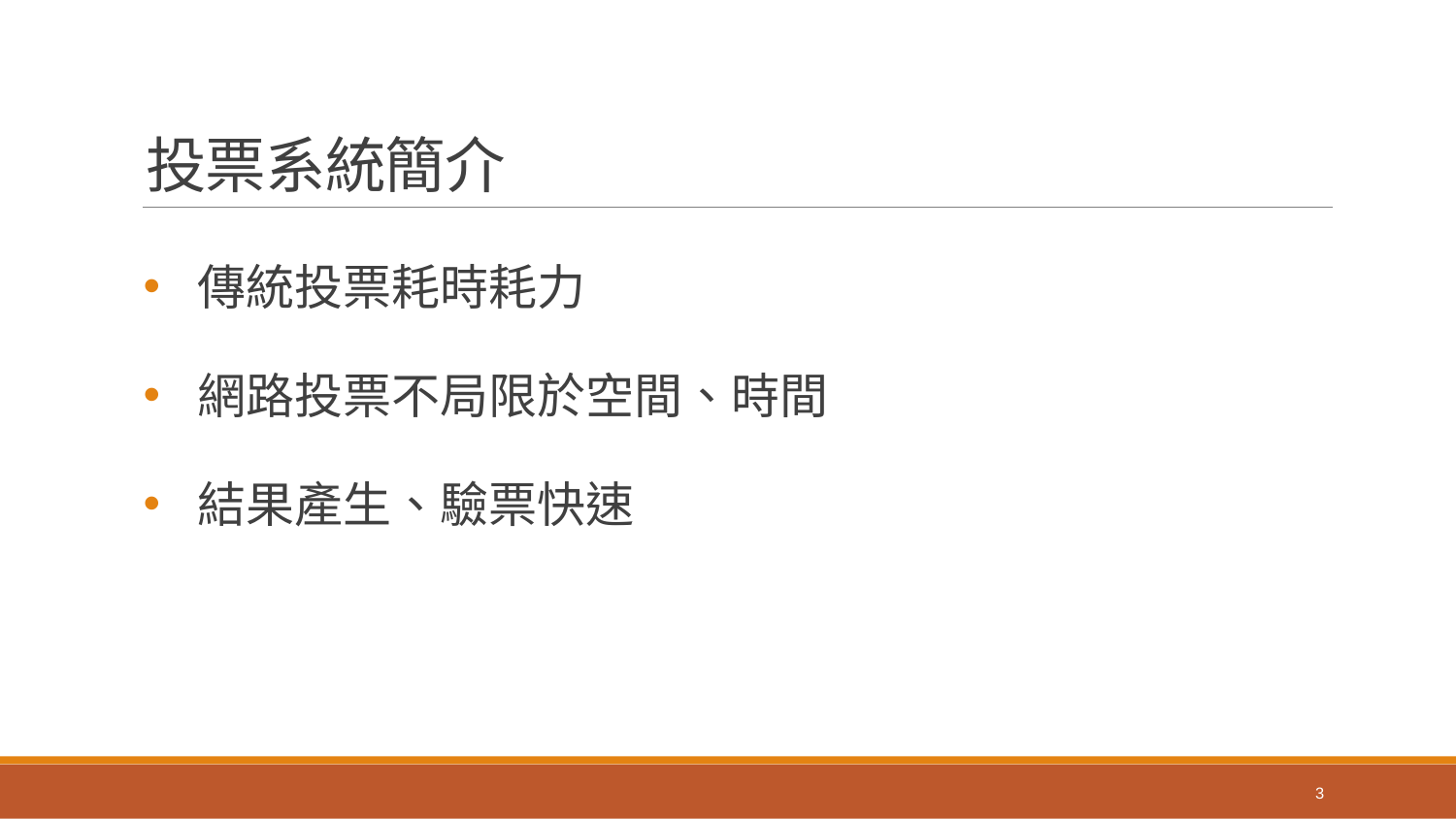

# 投票系統簡介
傳統投票耗時耗力
網路投票不局限於空間、時間
結果產生、驗票快速
3